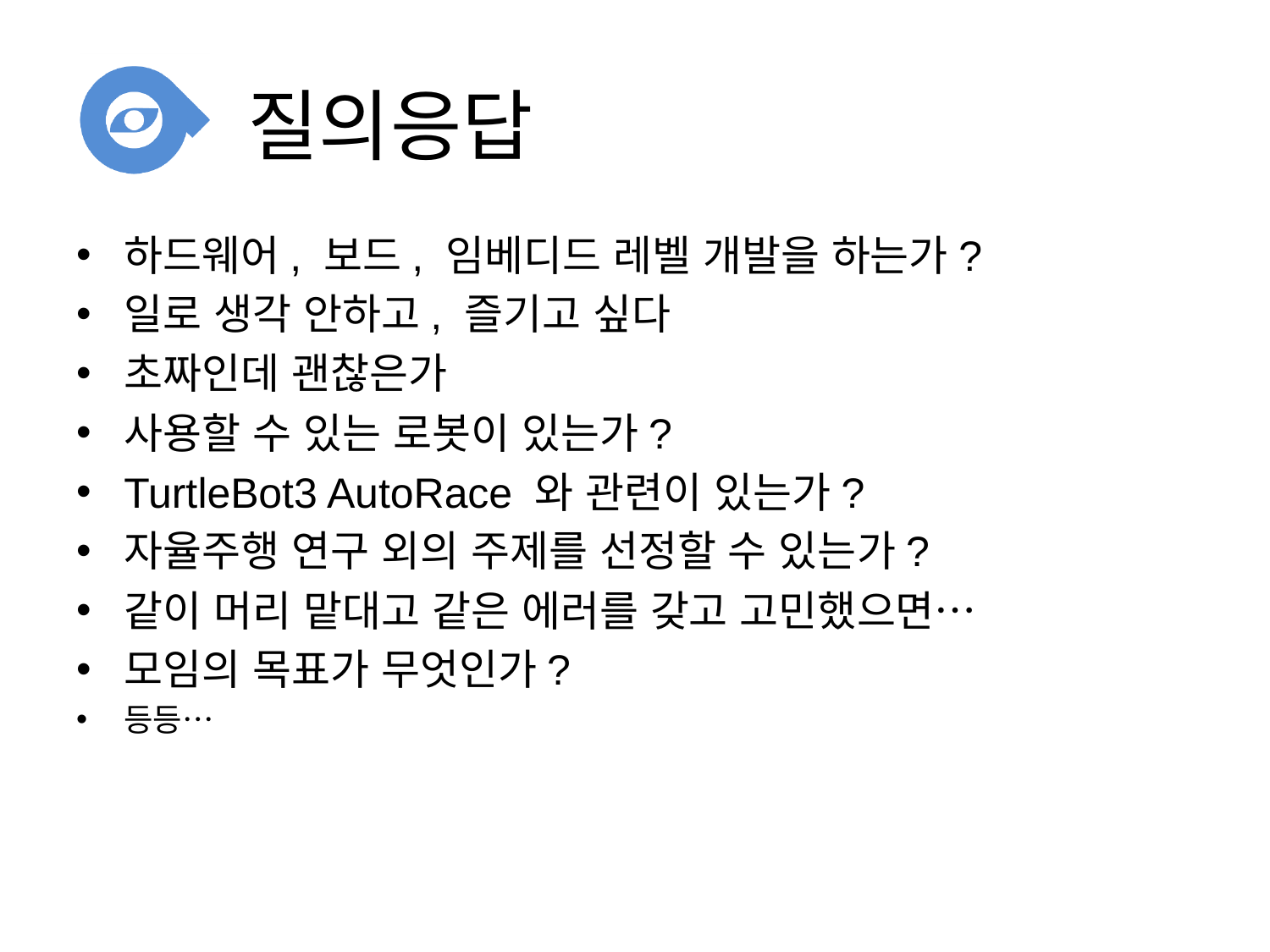

# 질의응답
하드웨어, 보드, 임베디드 레벨 개발을 하는가?
일로 생각 안하고, 즐기고 싶다
초짜인데 괜찮은가
사용할 수 있는 로봇이 있는가?
TurtleBot3 AutoRace 와 관련이 있는가?
자율주행 연구 외의 주제를 선정할 수 있는가?
같이 머리 맡대고 같은 에러를 갖고 고민했으면…
모임의 목표가 무엇인가?
등등…